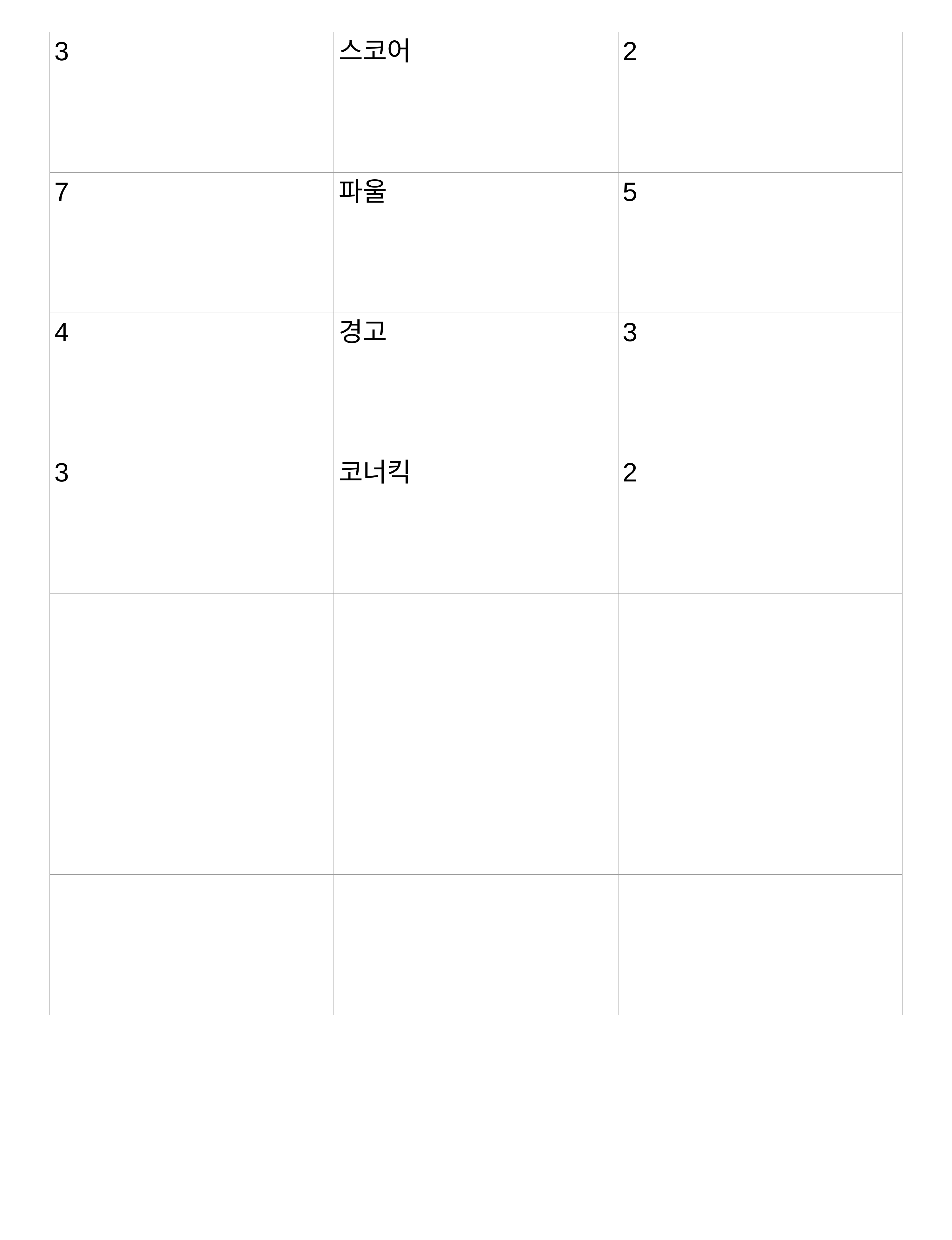

| 3 | 스코어 | 2 |
| --- | --- | --- |
| 7 | 파울 | 5 |
| 4 | 경고 | 3 |
| 3 | 코너킥 | 2 |
|  |  |  |
|  |  |  |
|  |  |  |